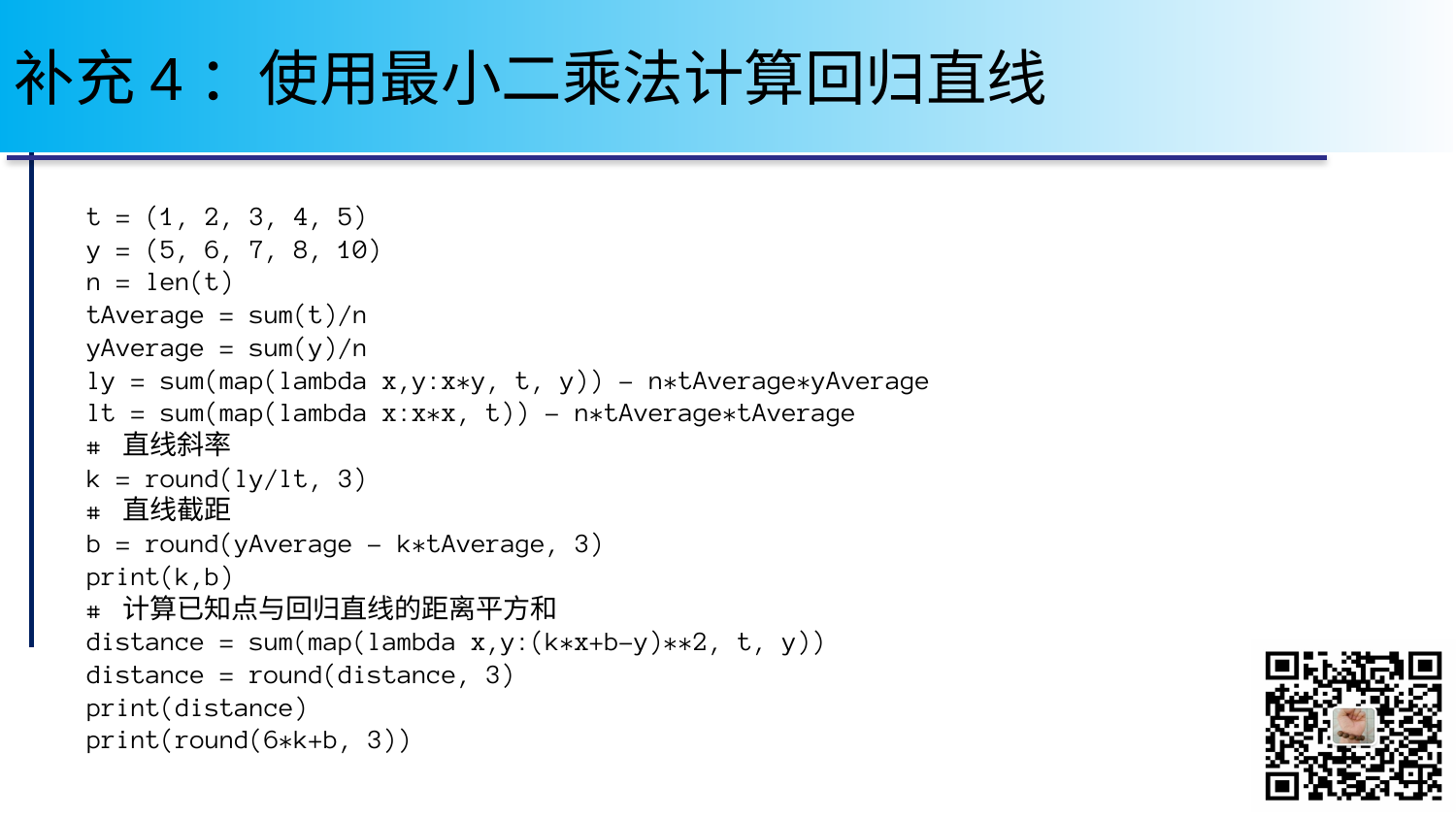

# 补充4：使用最小二乘法计算回归直线
t = (1, 2, 3, 4, 5)
y = (5, 6, 7, 8, 10)
n = len(t)
tAverage = sum(t)/n
yAverage = sum(y)/n
ly = sum(map(lambda x,y:x*y, t, y)) - n*tAverage*yAverage
lt = sum(map(lambda x:x*x, t)) - n*tAverage*tAverage
# 直线斜率
k = round(ly/lt, 3)
# 直线截距
b = round(yAverage - k*tAverage, 3)
print(k,b)
# 计算已知点与回归直线的距离平方和
distance = sum(map(lambda x,y:(k*x+b-y)**2, t, y))
distance = round(distance, 3)
print(distance)
print(round(6*k+b, 3))